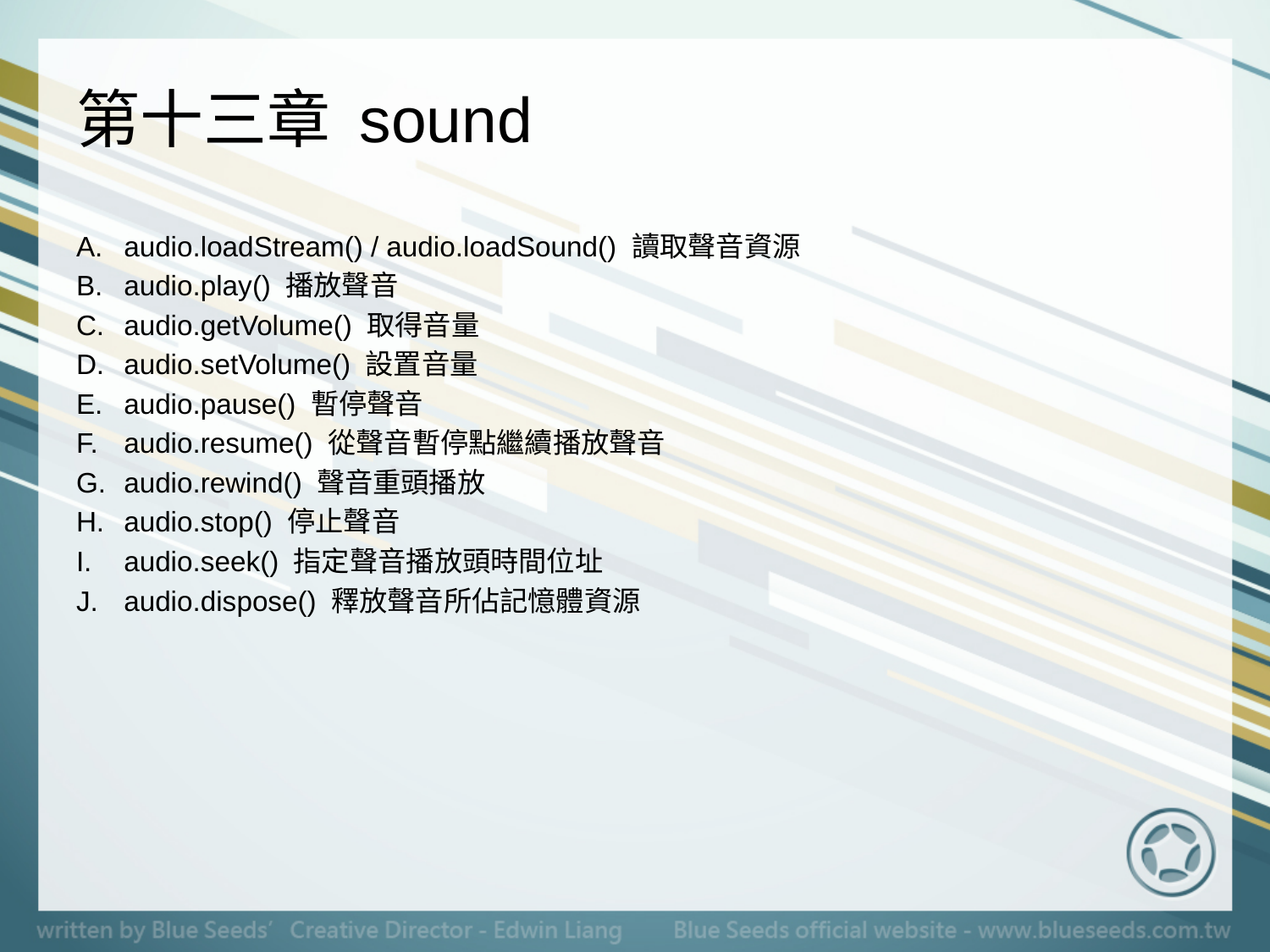

# 第十三章 sound
audio.loadStream() / audio.loadSound() 讀取聲音資源
audio.play() 播放聲音
audio.getVolume() 取得音量
audio.setVolume() 設置音量
audio.pause() 暫停聲音
audio.resume() 從聲音暫停點繼續播放聲音
audio.rewind() 聲音重頭播放
audio.stop() 停止聲音
audio.seek() 指定聲音播放頭時間位址
audio.dispose() 釋放聲音所佔記憶體資源